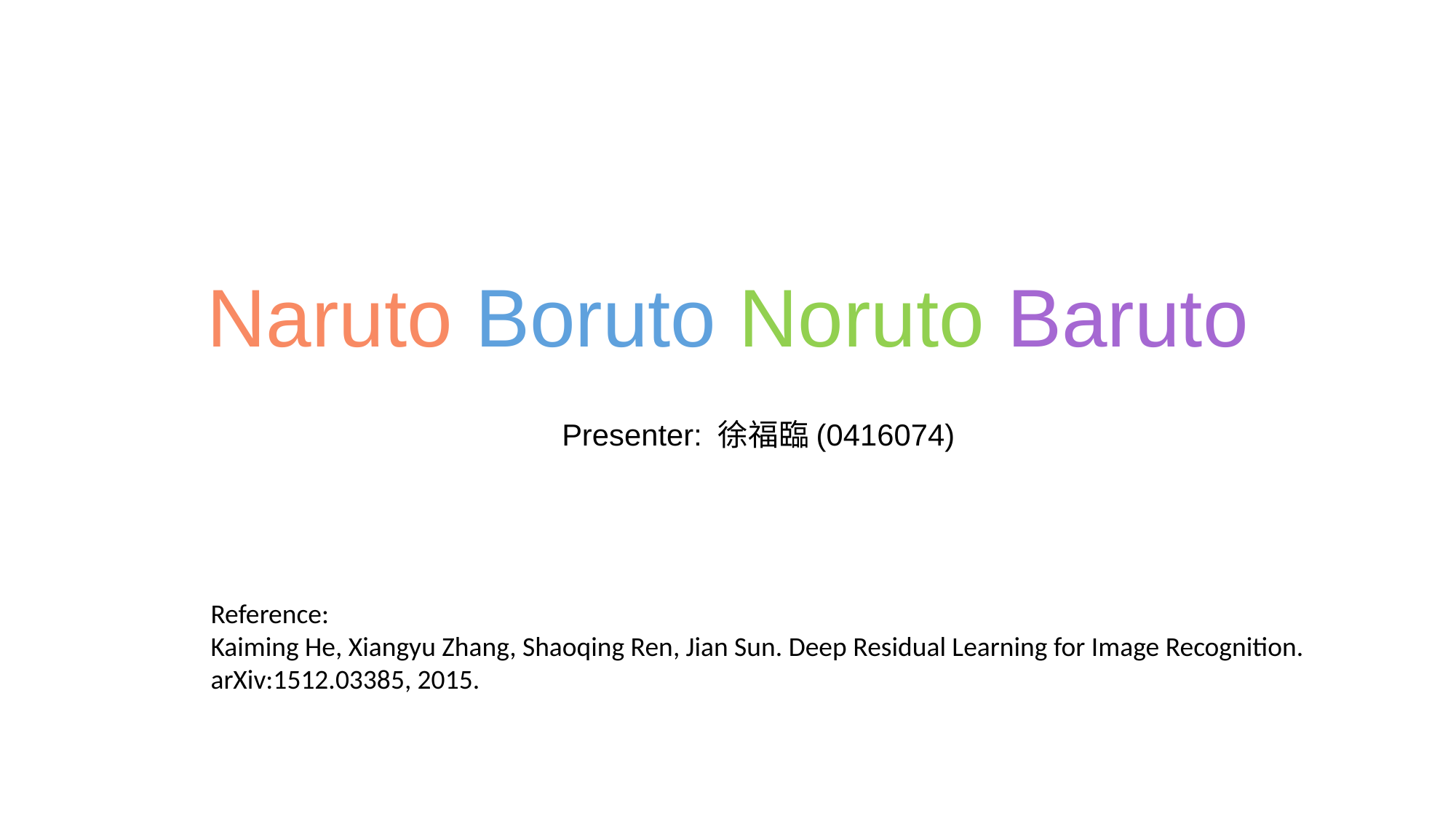

# Naruto Boruto Noruto Baruto
Presenter: 徐福臨(0416074)
Reference:
Kaiming He, Xiangyu Zhang, Shaoqing Ren, Jian Sun. Deep Residual Learning for Image Recognition. arXiv:1512.03385, 2015.